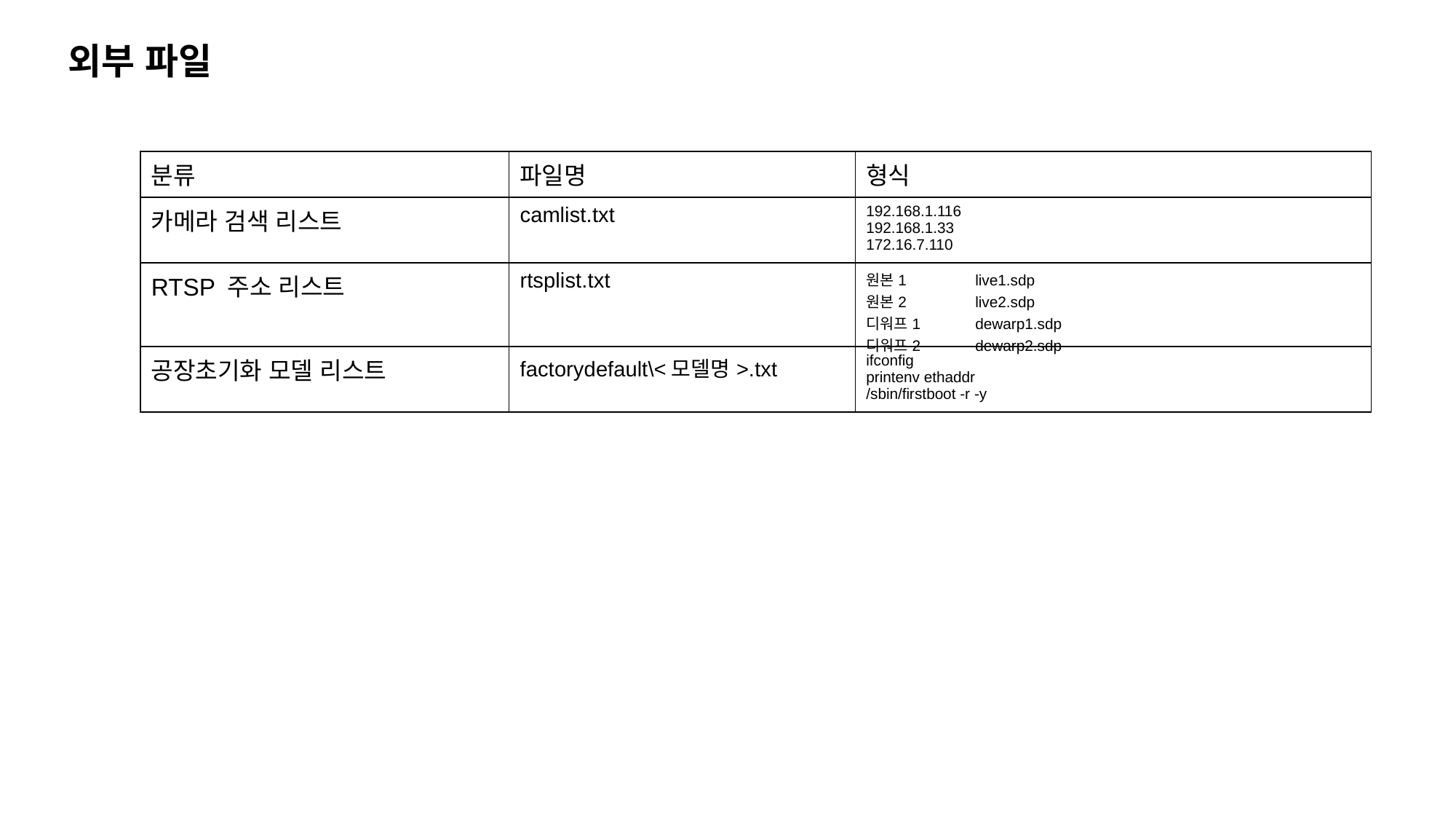

외부 파일
| 분류 | 파일명 | 형식 |
| --- | --- | --- |
| 카메라 검색 리스트 | camlist.txt | 192.168.1.116 192.168.1.33 172.16.7.110 |
| RTSP 주소 리스트 | rtsplist.txt | 원본1 live1.sdp 원본2 live2.sdp 디워프1 dewarp1.sdp 디워프2 dewarp2.sdp |
| 공장초기화 모델 리스트 | factorydefault\<모델명>.txt | ifconfig printenv ethaddr /sbin/firstboot -r -y |